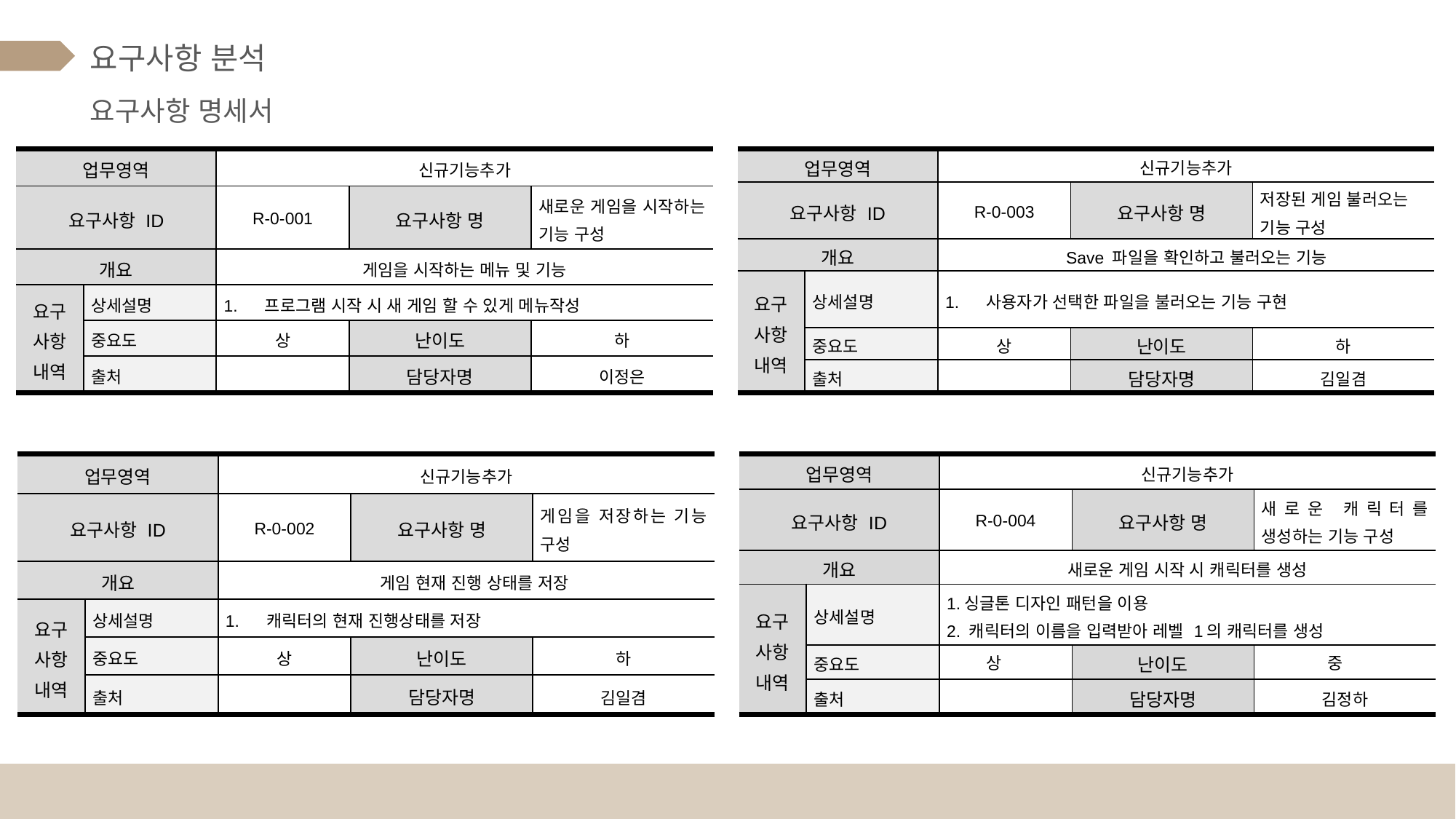

요구사항 분석

요구사항 명세서
| 업무영역 |  | 신규기능추가 |  |  |
| --- | --- | --- | --- | --- |
| 요구사항 ID |  | R-0-001 | 요구사항 명 | 새로운 게임을 시작하는 기능 구성 |
| 개요 |  | 게임을 시작하는 메뉴 및 기능 |  |  |
| 요구 사항 내역 | 상세설명 | 프로그램 시작 시 새 게임 할 수 있게 메뉴작성 |  |  |
|  | 중요도 | 상 | 난이도 | 하 |
|  | 출처 |  | 담당자명 | 이정은 |
| 업무영역 |  | 신규기능추가 |  |  |
| --- | --- | --- | --- | --- |
| 요구사항 ID |  | R-0-003 | 요구사항 명 | 저장된 게임 불러오는 기능 구성 |
| 개요 |  | Save 파일을 확인하고 불러오는 기능 |  |  |
| 요구 사항 내역 | 상세설명 | 사용자가 선택한 파일을 불러오는 기능 구현 |  |  |
|  | 중요도 | 상 | 난이도 | 하 |
|  | 출처 |  | 담당자명 | 김일겸 |
| 업무영역 |  | 신규기능추가 |  |  |
| --- | --- | --- | --- | --- |
| 요구사항 ID |  | R-0-004 | 요구사항 명 | 새로운 캐릭터를 생성하는 기능 구성 |
| 개요 |  | 새로운 게임 시작 시 캐릭터를 생성 |  |  |
| 요구 사항 내역 | 상세설명 | 1.싱글톤 디자인 패턴을 이용 2. 캐릭터의 이름을 입력받아 레벨 1의 캐릭터를 생성 |  |  |
|  | 중요도 | 상 | 난이도 | 중 |
|  | 출처 |  | 담당자명 | 김정하 |
| 업무영역 |  | 신규기능추가 |  |  |
| --- | --- | --- | --- | --- |
| 요구사항 ID |  | R-0-002 | 요구사항 명 | 게임을 저장하는 기능 구성 |
| 개요 |  | 게임 현재 진행 상태를 저장 |  |  |
| 요구 사항 내역 | 상세설명 | 캐릭터의 현재 진행상태를 저장 |  |  |
|  | 중요도 | 상 | 난이도 | 하 |
|  | 출처 |  | 담당자명 | 김일겸 |